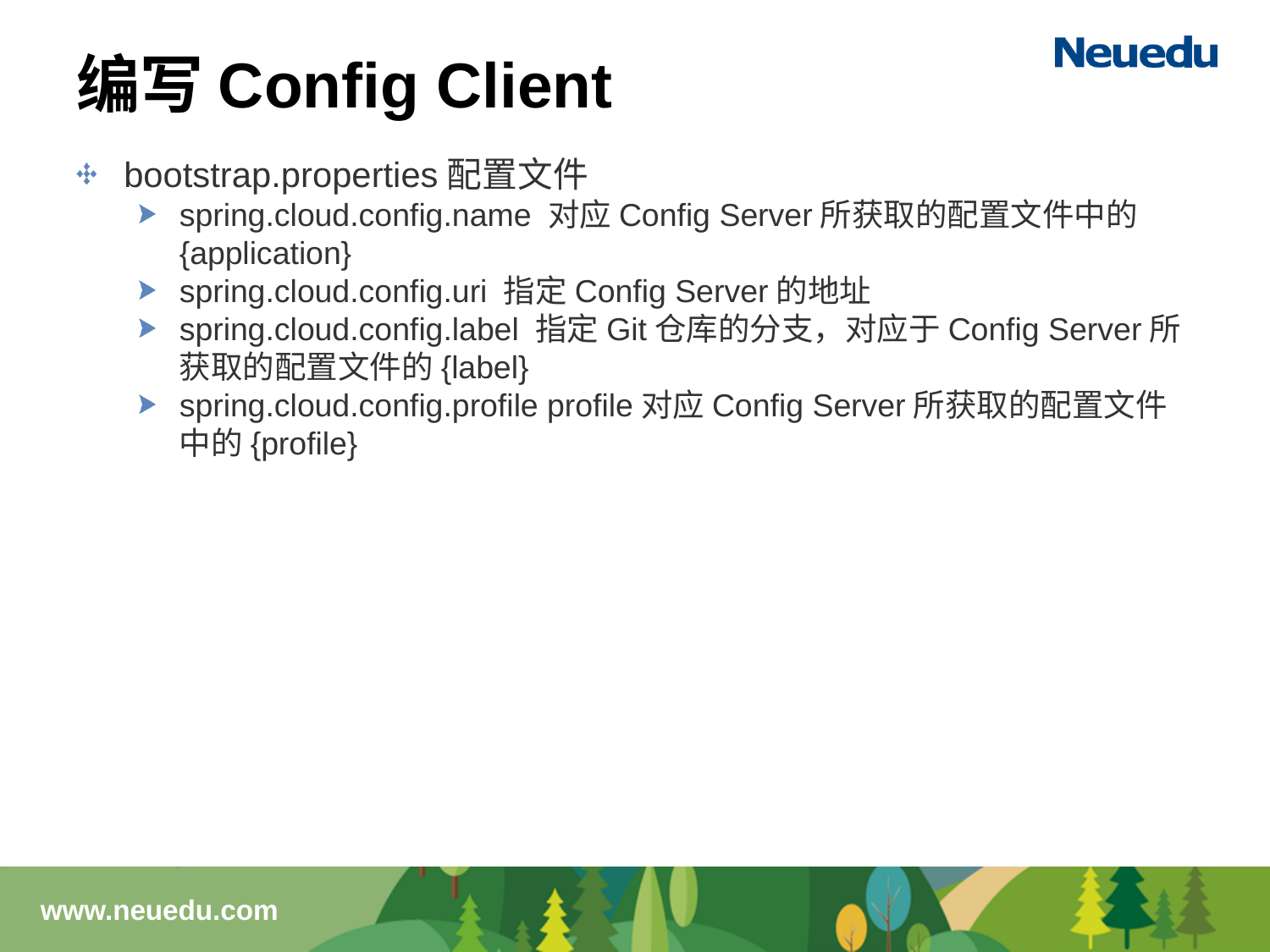

# 编写Config Client
bootstrap.properties配置文件
spring.cloud.config.name 对应Config Server所获取的配置文件中的{application}
spring.cloud.config.uri 指定Config Server的地址
spring.cloud.config.label 指定Git仓库的分支，对应于Config Server所获取的配置文件的{label}
spring.cloud.config.profile profile对应Config Server所获取的配置文件中的{profile}